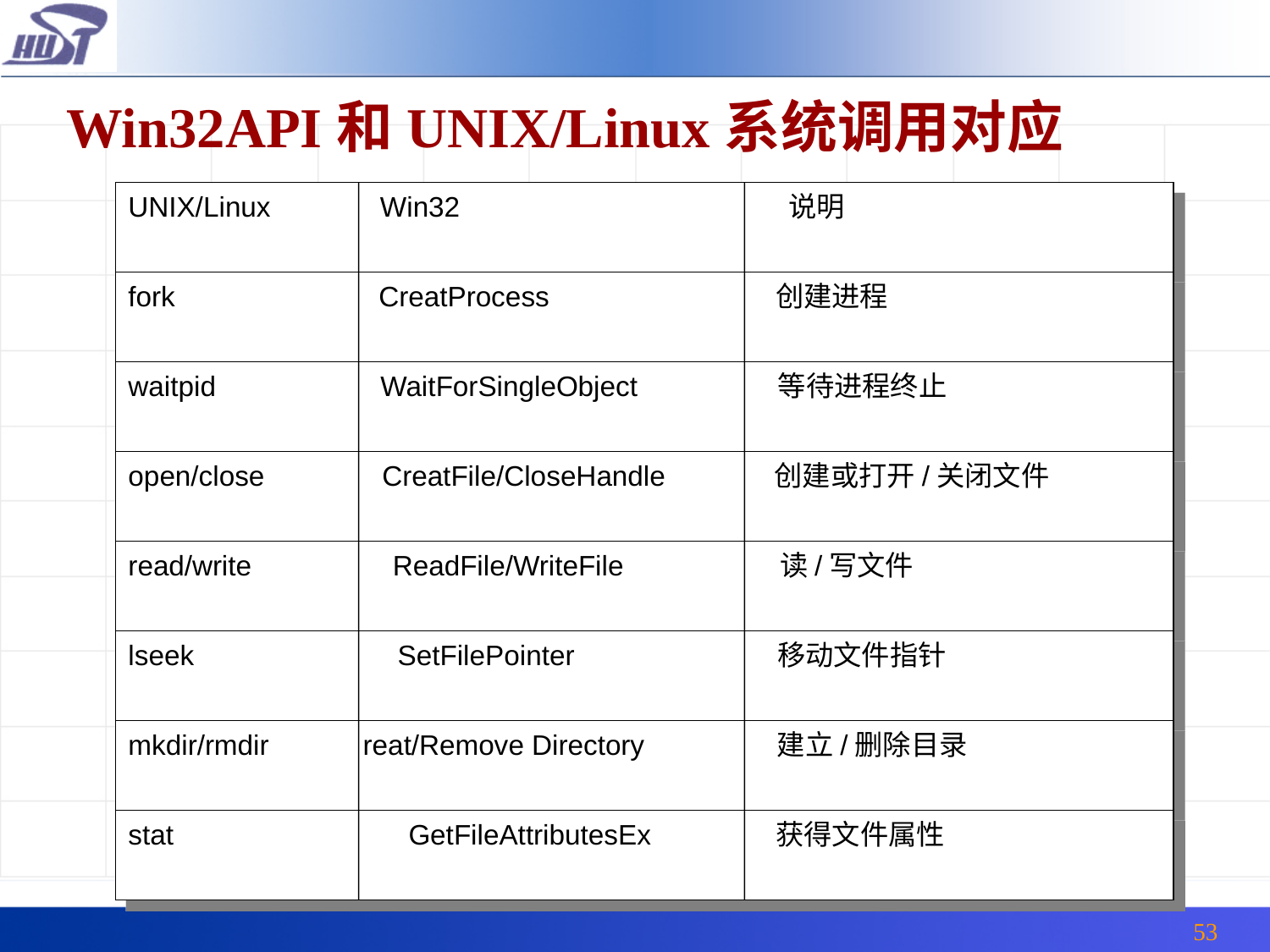

Win32API和UNIX/Linux系统调用对应
UNIX/Linux              Win32                                         说明

fork                          CreatProcess                            创建进程
waitpid                     WaitForSingleObject                 等待进程终止
open/close               CreatFile/CloseHandle             创建或打开/关闭文件
read/write                  ReadFile/WriteFile                   读/写文件
lseek                          SetFilePointer                         移动文件指针
mkdir/rmdir            reat/Remove Directory                建立/删除目录
stat                              GetFileAttributesEx               获得文件属性
53